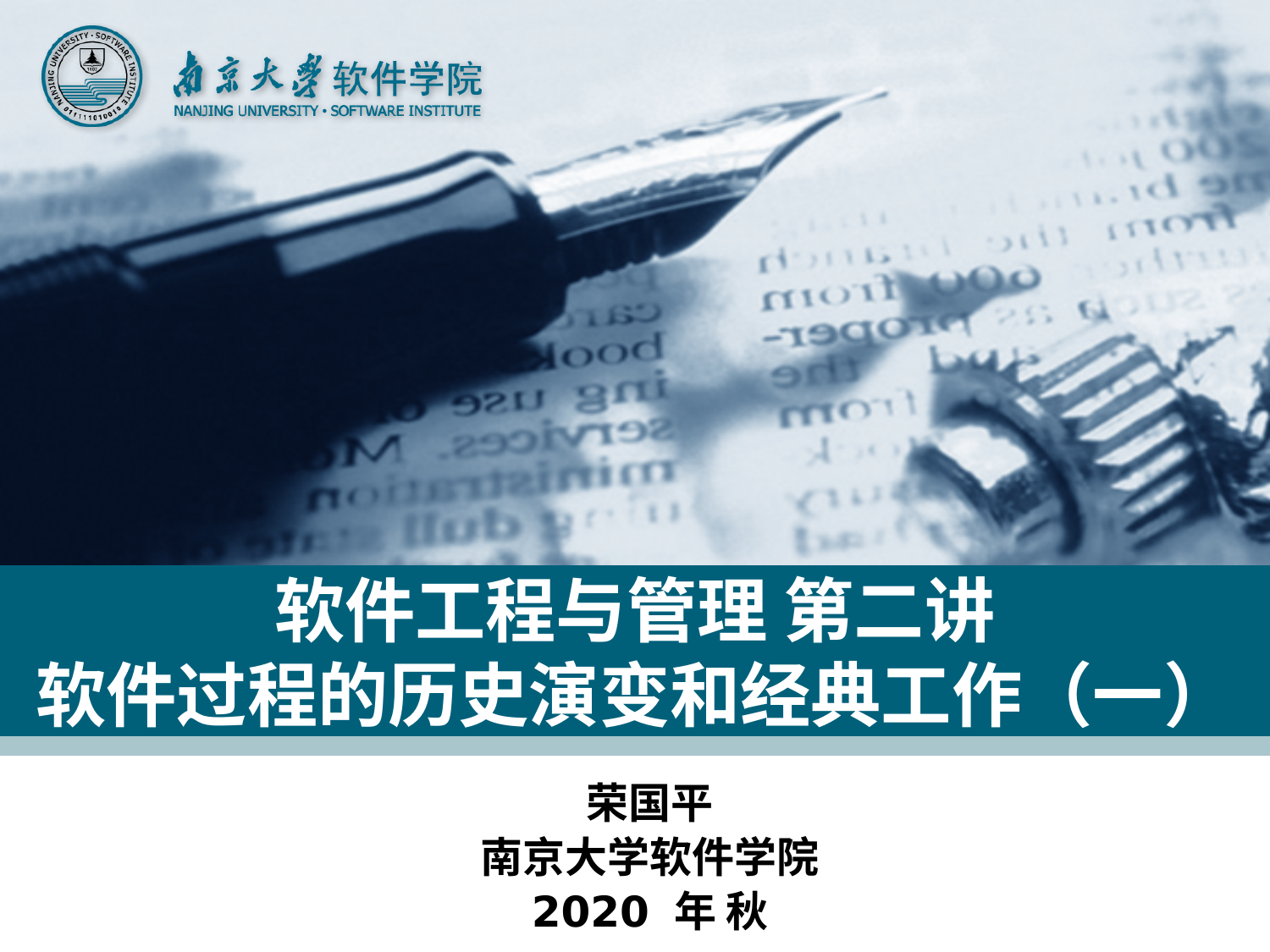

# 软件工程与管理 第二讲 软件过程的历史演变和经典工作（一）
荣国平
南京大学软件学院
2020 年 秋